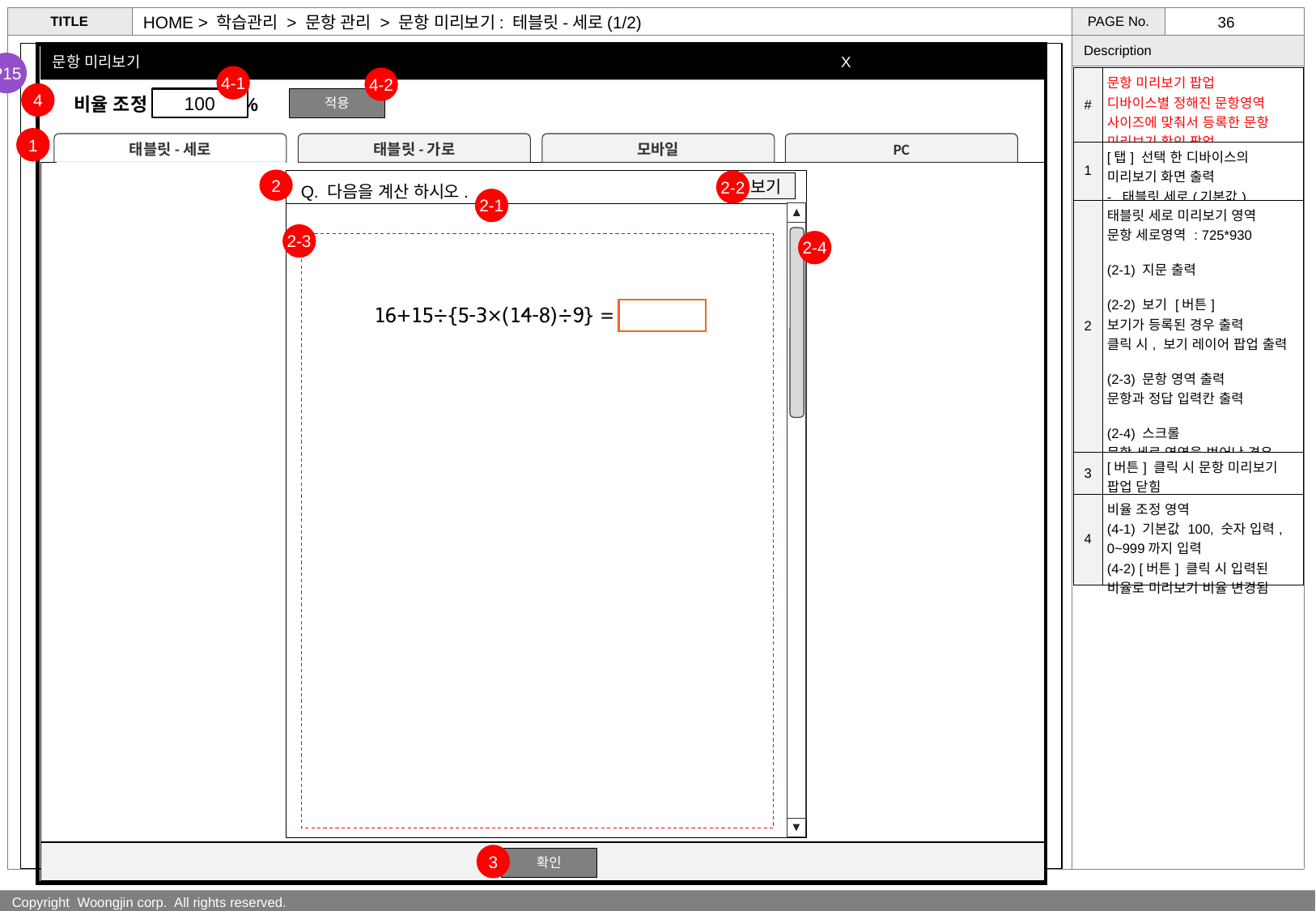

# HOME > 학습관리 > 문항 관리 > 문항 미리보기: 테블릿-세로(1/2)

문항 미리보기                                                                                                                                                                    X
P15
4-1
| # | 문항 미리보기 팝업 디바이스별 정해진 문항영역 사이즈에 맞춰서 등록한 문항 미리보기 확인 팝업 |
| --- | --- |
| 1 | [탭] 선택 한 디바이스의 미리보기 화면 출력 - 태블릿 세로(기본값) |
| 2 | 태블릿 세로 미리보기 영역 문항 세로영역 : 725\*930 (2-1) 지문 출력 (2-2) 보기 [버튼] 보기가 등록된 경우 출력 클릭 시, 보기 레이어 팝업 출력 (2-3) 문항 영역 출력 문항과 정답 입력칸 출력 (2-4) 스크롤 문항 세로 영역을 벗어난 경우 스크롤 생성 |
| 3 | [버튼] 클릭 시 문항 미리보기 팝업 닫힘 |
| 4 | 비율 조정 영역 (4-1) 기본값 100, 숫자 입력, 0~999까지 입력 (4-2) [버튼] 클릭 시 입력된 비율로 미리보기 비율 변경됨 |
4-2
4
100
적용
비율 조정                 %
1
태블릿-세로
태블릿-가로
모바일
PC

2
2-2

보기
Q. 다음을 계산 하시오.
2-1

2-3

2-4

16+15÷{5-3×(14-8)÷9} =

3
확인